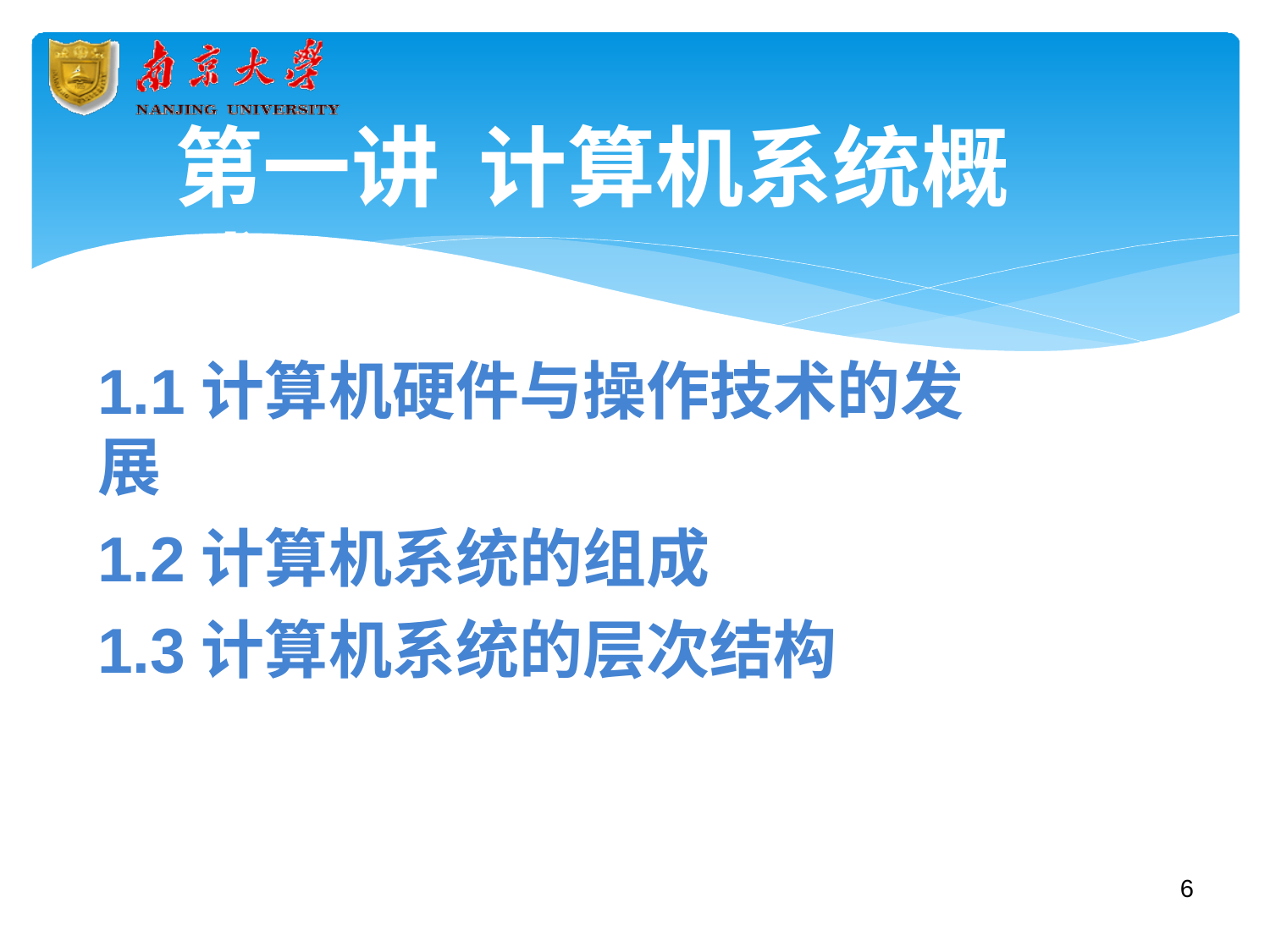

# 第一讲	计算机系统概述
1.1计算机硬件与操作技术的发展
1.2计算机系统的组成
1.3计算机系统的层次结构
6